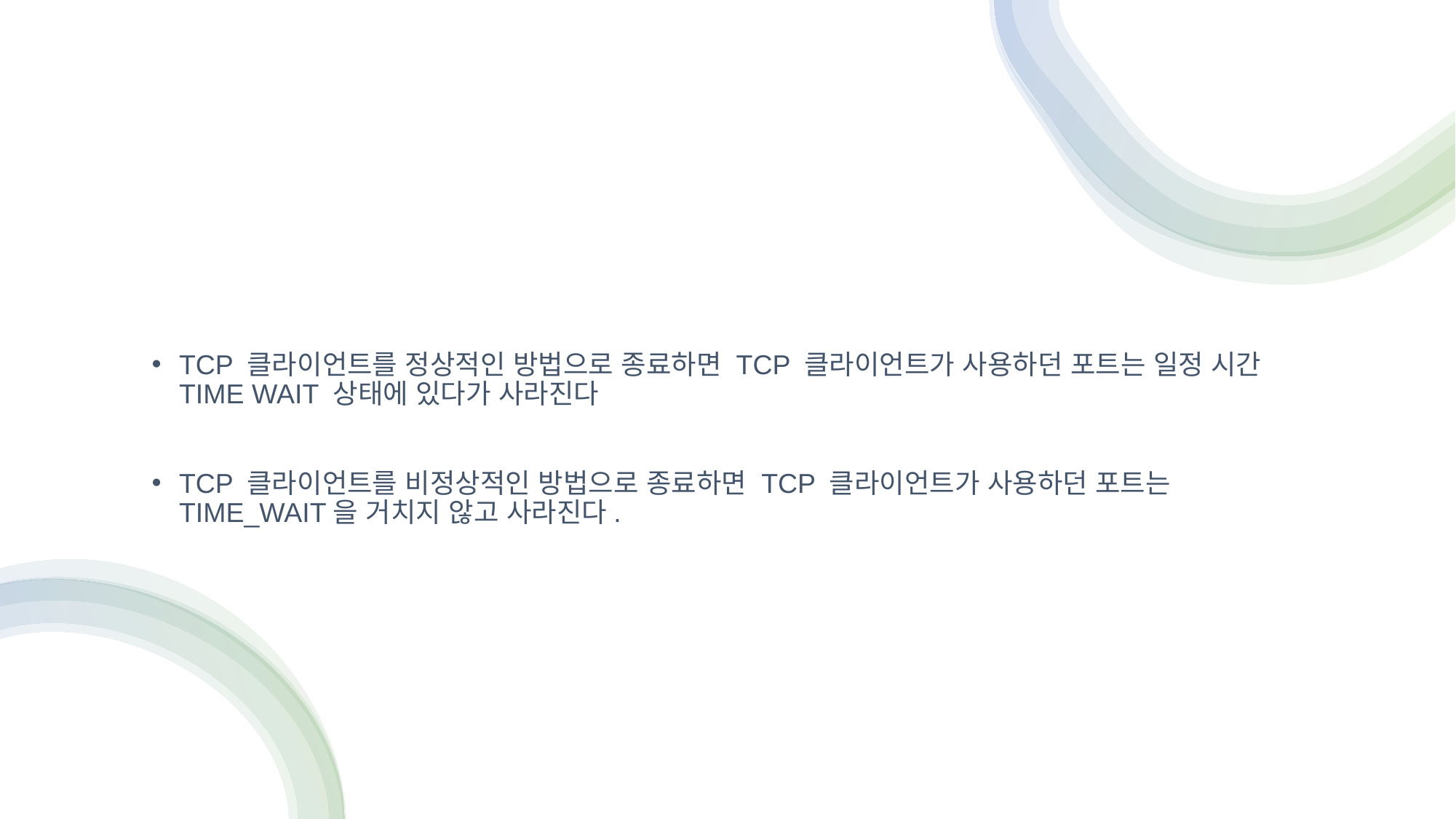

#
TCP 클라이언트를 정상적인 방법으로 종료하면 TCP 클라이언트가 사용하던 포트는 일정 시간 TIME WAIT 상태에 있다가 사라진다

TCP 클라이언트를 비정상적인 방법으로 종료하면 TCP 클라이언트가 사용하던 포트는 TIME_WAIT을 거치지 않고 사라진다.